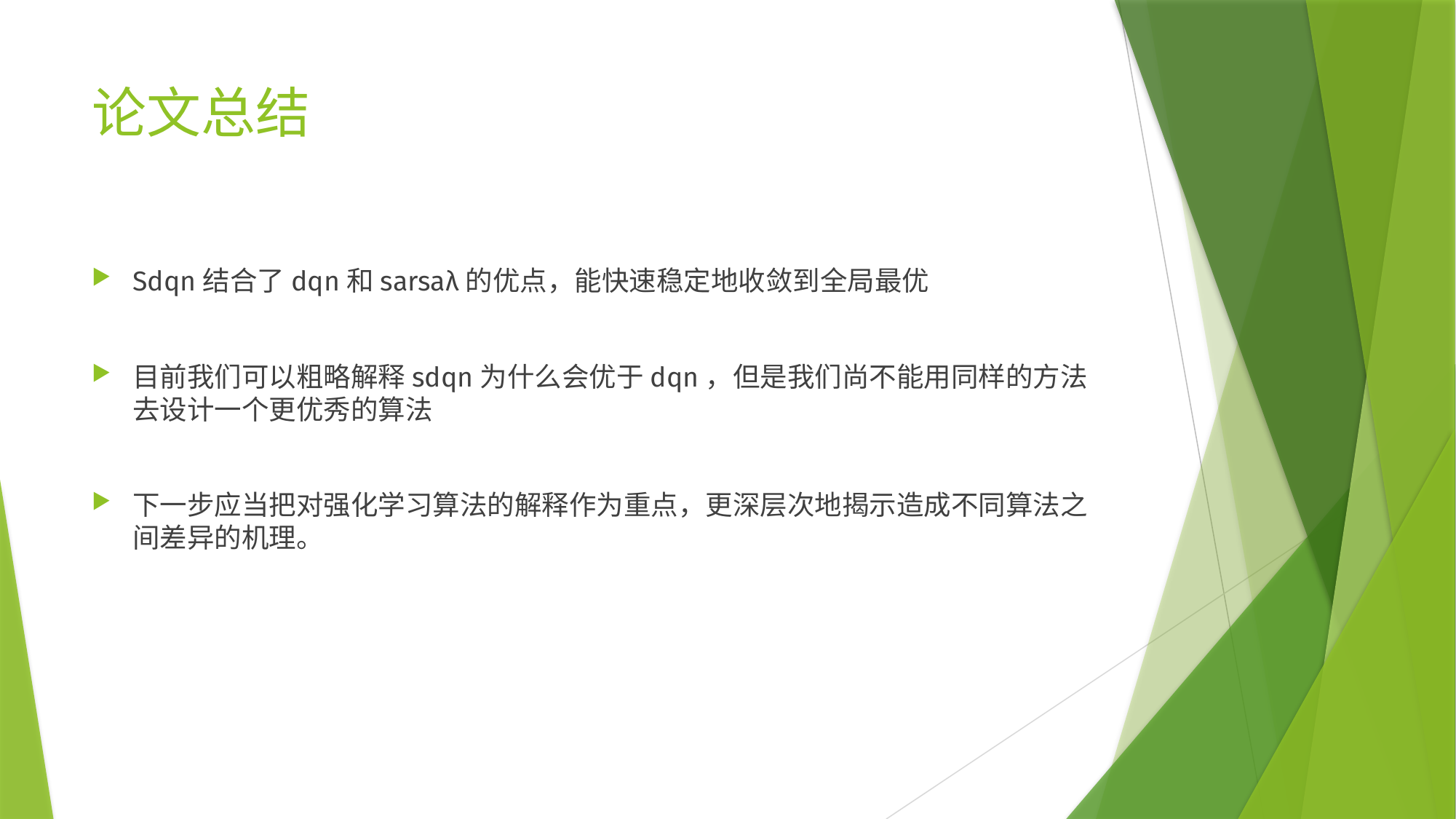

# 论文总结
Sdqn结合了dqn和sarsaλ的优点，能快速稳定地收敛到全局最优

目前我们可以粗略解释sdqn为什么会优于dqn，但是我们尚不能用同样的方法去设计一个更优秀的算法

下一步应当把对强化学习算法的解释作为重点，更深层次地揭示造成不同算法之间差异的机理。